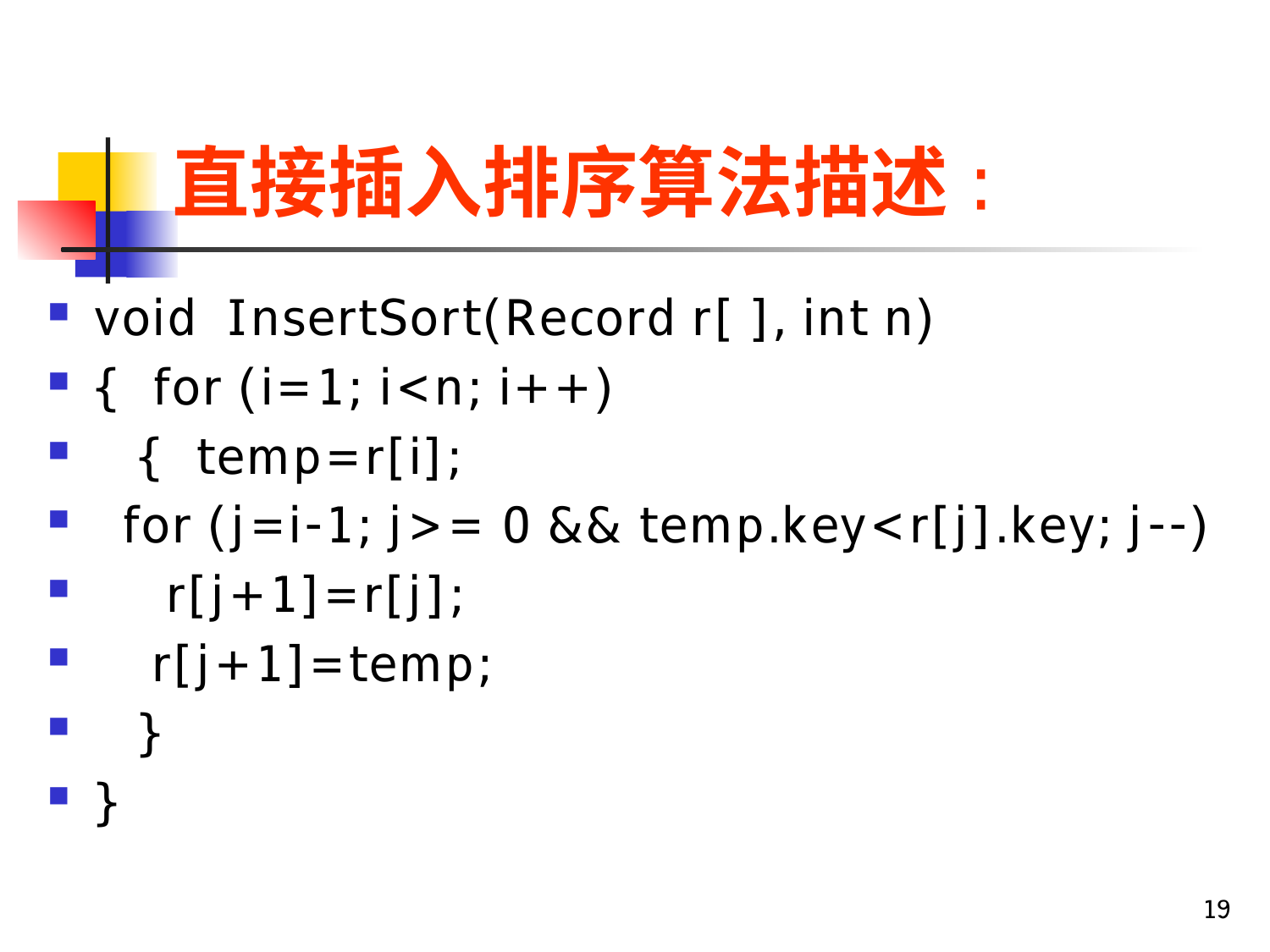

# 直接插入排序算法描述:
void  InsertSort(Record r[ ], int n)
{  for (i=1; i<n; i++)
   {  temp=r[i];
  for (j=i-1; j>= 0 && temp.key<r[j].key; j--)
     r[j+1]=r[j];
    r[j+1]=temp;
   }
}

19